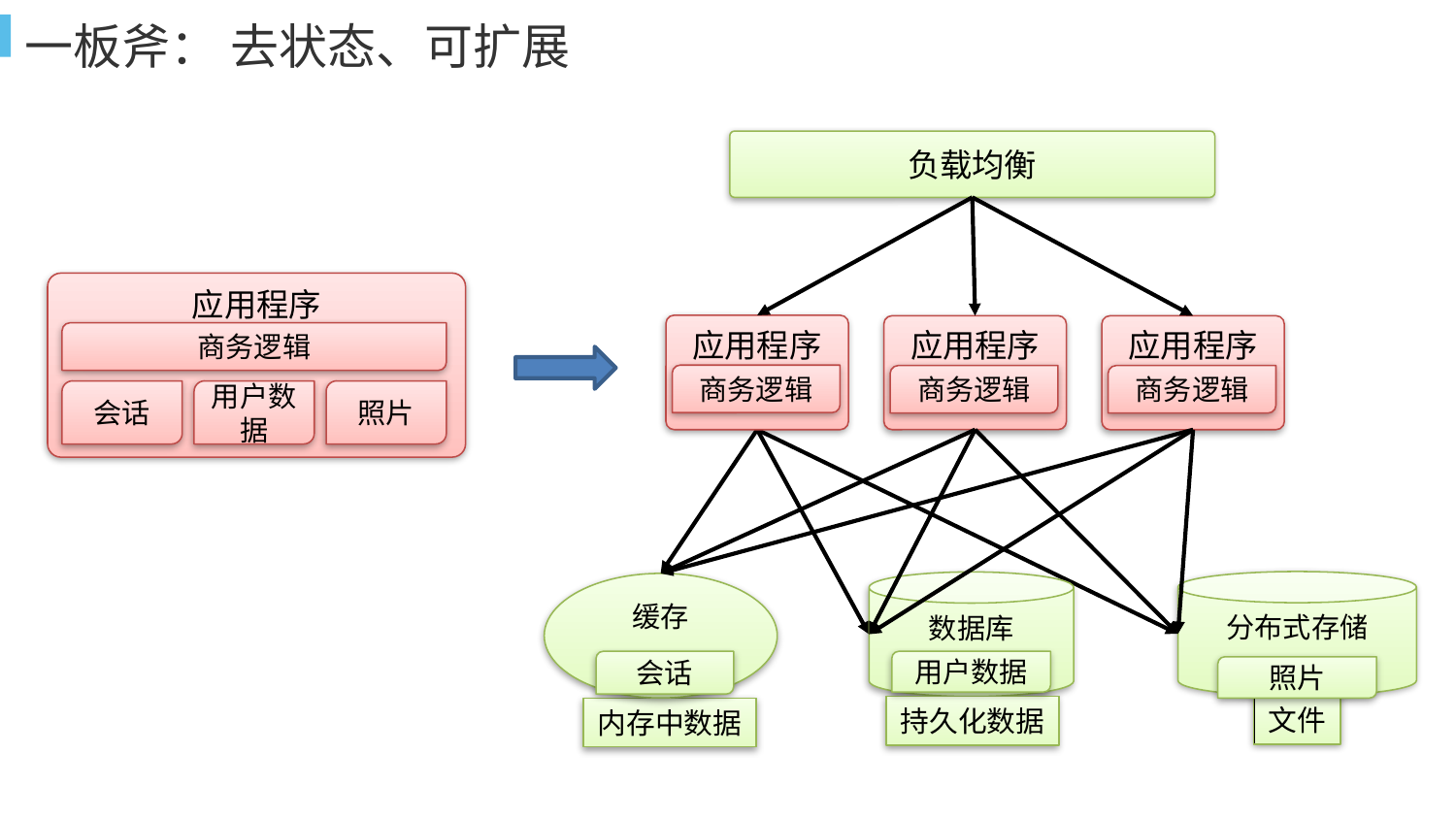

一板斧： 去状态、可扩展

负载均衡
应用程序
商务逻辑
会话
用户数据
照片
应用程序
商务逻辑
应用程序
商务逻辑
应用程序
商务逻辑

分布式存储
照片
文件
数据库
用户数据
持久化数据
缓存
会话
内存中数据